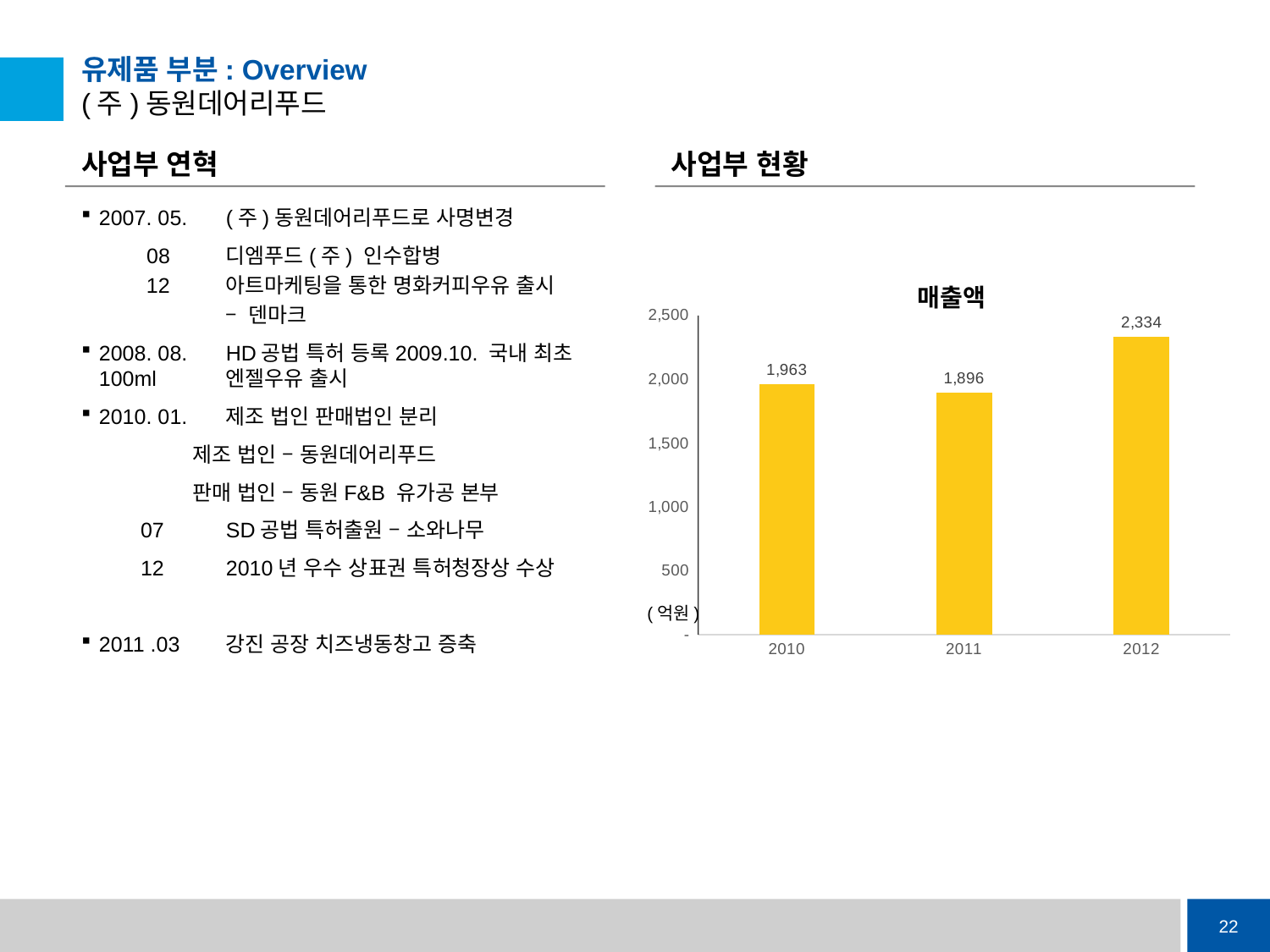

# 유제품 부분: Overview (주)동원데어리푸드
사업부 연혁
사업부 현황

2007. 05. 	(주)동원데어리푸드로 사명변경
           08 	디엠푸드(주) 인수합병
        12 	아트마케팅을 통한 명화커피우유 출시
	– 덴마크
2008. 08. 	HD공법 특허 등록2009.10. 국내 최초 100ml 	엔젤우유 출시
2010. 01. 	제조 법인 판매법인 분리
	               제조 법인 – 동원데어리푸드
	               판매 법인 – 동원F&B 유가공 본부
          07   	SD공법 특허출원 – 소와나무
          12   	2010년 우수 상표권 특허청장상 수상

2011 .03 	강진 공장 치즈냉동창고 증축
매출액

### Chart

| Category | 외부매출액 |
|---|---|
| 2010 | 1963.2018600000001 |
| 2011 | 1896.3814699999998 |
| 2012 | 2333.93027 |
(억원)